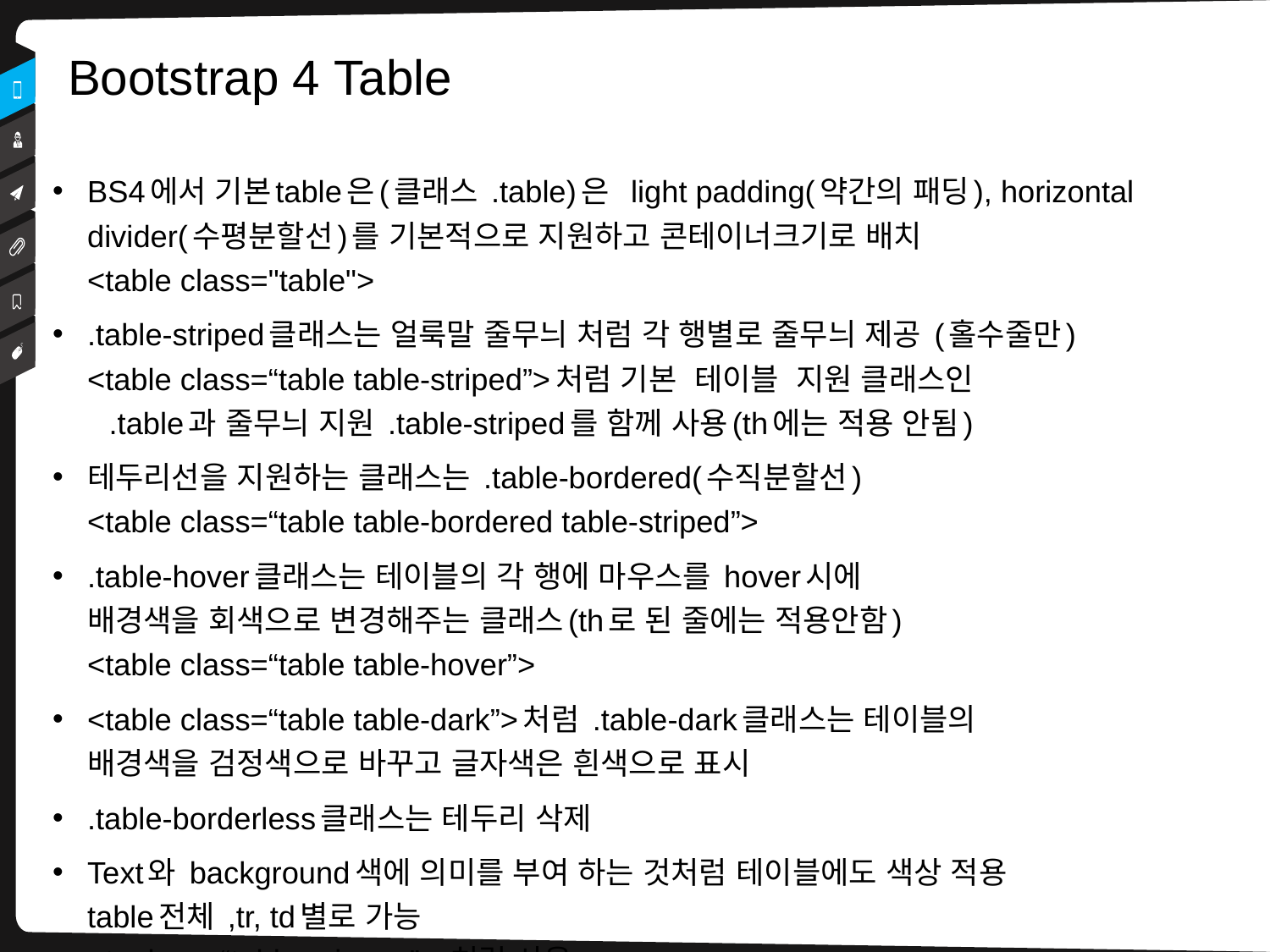

# Bootstrap 4 Table
BS4에서 기본table은(클래스 .table)은  light padding(약간의 패딩), horizontal divider(수평분할선)를 기본적으로 지원하고 콘테이너크기로 배치
<table class="table">
.table-striped클래스는 얼룩말 줄무늬 처럼 각 행별로 줄무늬 제공 (홀수줄만)
<table class=“table table-striped”>처럼 기본  테이블  지원 클래스인
  .table과 줄무늬 지원 .table-striped를 함께 사용(th에는 적용 안됨)
테두리선을 지원하는 클래스는 .table-bordered(수직분할선)
<table class=“table table-bordered table-striped”>
.table-hover클래스는 테이블의 각 행에 마우스를 hover시에
배경색을 회색으로 변경해주는 클래스(th로 된 줄에는 적용안함)
<table class=“table table-hover”>
<table class=“table table-dark”>처럼 .table-dark클래스는 테이블의
배경색을 검정색으로 바꾸고 글자색은 흰색으로 표시
.table-borderless클래스는 테두리 삭제
Text와 background색에 의미를 부여 하는 것처럼 테이블에도 색상 적용
table전체 ,tr, td별로 가능
<tr class=“table-primary”> 처럼 사용